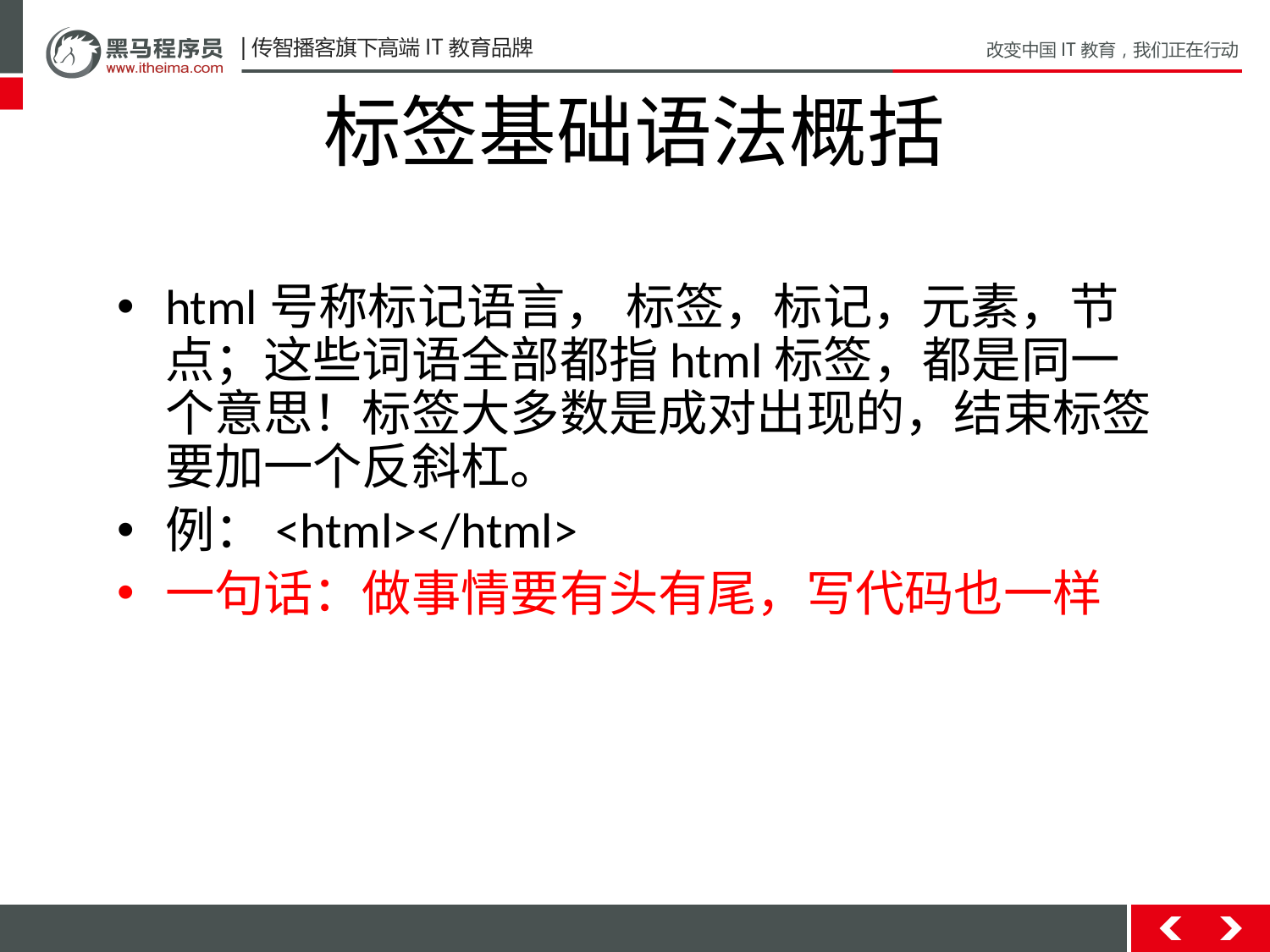

标签基础语法概括
html号称标记语言， 标签，标记，元素，节点；这些词语全部都指html标签，都是同一个意思！标签大多数是成对出现的，结束标签要加一个反斜杠。
例：<html></html>
一句话：做事情要有头有尾，写代码也一样